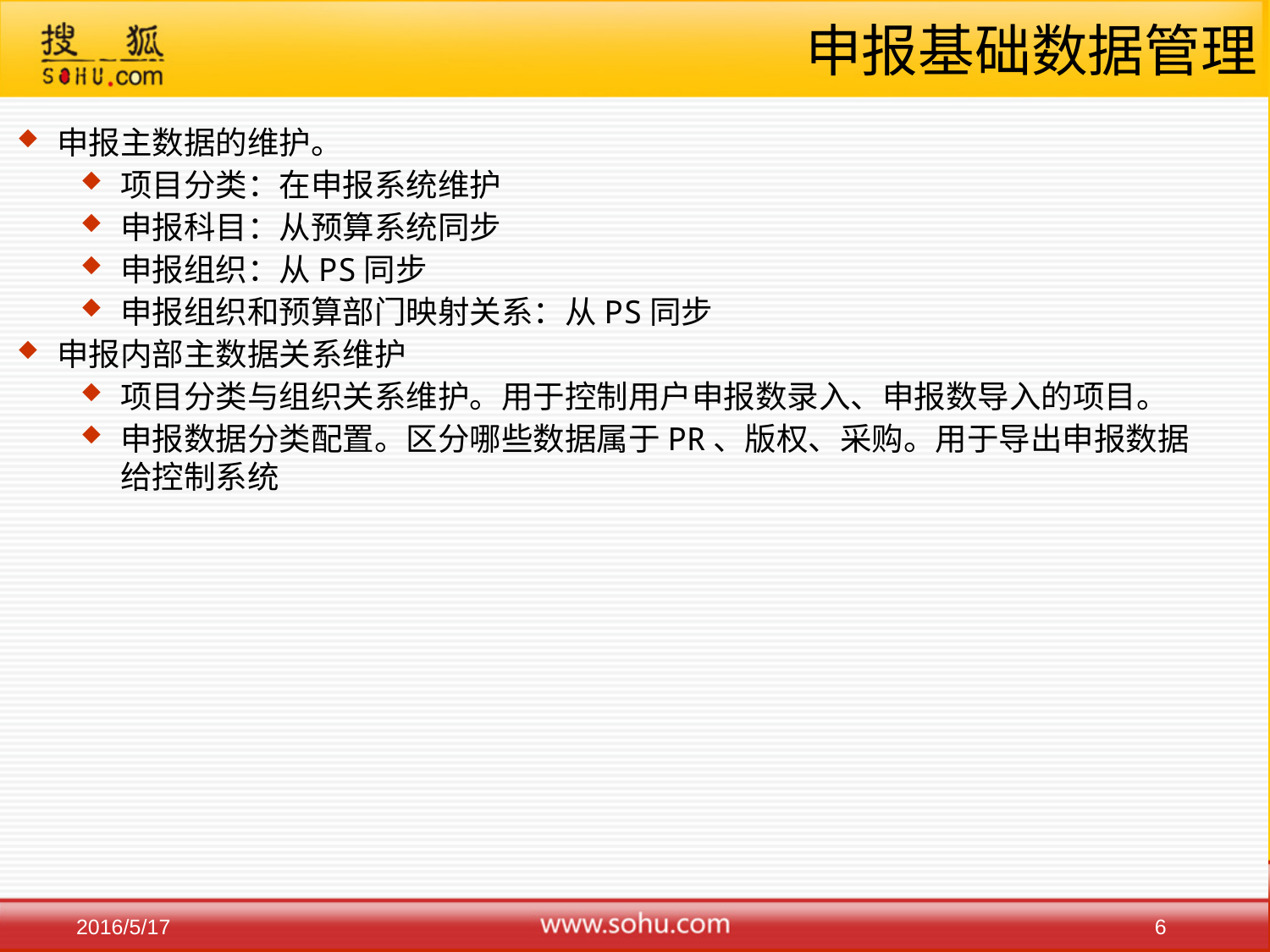

# 申报基础数据管理
申报主数据的维护。
项目分类：在申报系统维护
申报科目：从预算系统同步
申报组织：从PS同步
申报组织和预算部门映射关系：从PS同步
申报内部主数据关系维护
项目分类与组织关系维护。用于控制用户申报数录入、申报数导入的项目。
申报数据分类配置。区分哪些数据属于PR、版权、采购。用于导出申报数据给控制系统
6